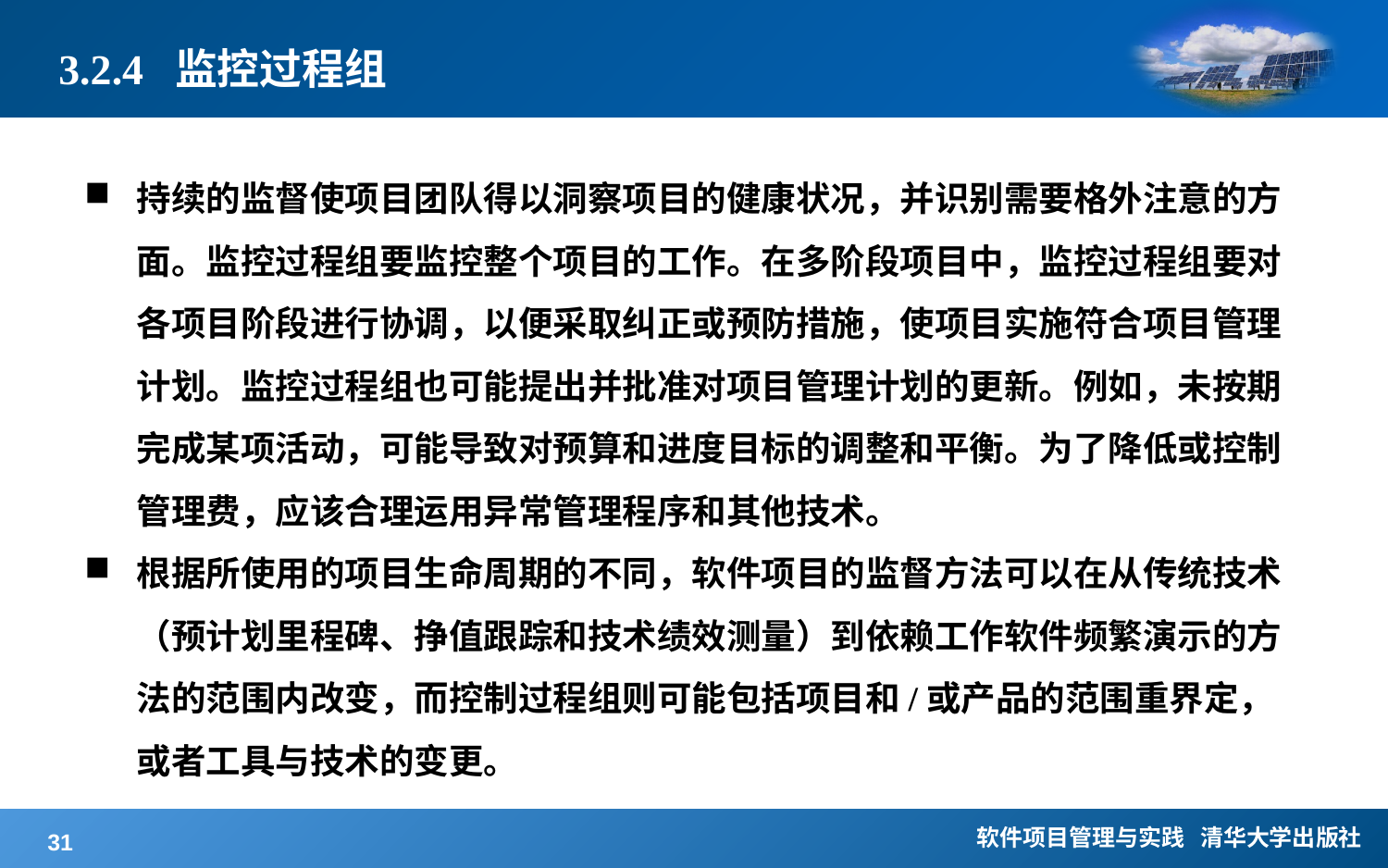

# 3.2.4  监控过程组
持续的监督使项目团队得以洞察项目的健康状况，并识别需要格外注意的方面。监控过程组要监控整个项目的工作。在多阶段项目中，监控过程组要对各项目阶段进行协调，以便采取纠正或预防措施，使项目实施符合项目管理计划。监控过程组也可能提出并批准对项目管理计划的更新。例如，未按期完成某项活动，可能导致对预算和进度目标的调整和平衡。为了降低或控制管理费，应该合理运用异常管理程序和其他技术。
根据所使用的项目生命周期的不同，软件项目的监督方法可以在从传统技术（预计划里程碑、挣值跟踪和技术绩效测量）到依赖工作软件频繁演示的方法的范围内改变，而控制过程组则可能包括项目和/或产品的范围重界定，或者工具与技术的变更。